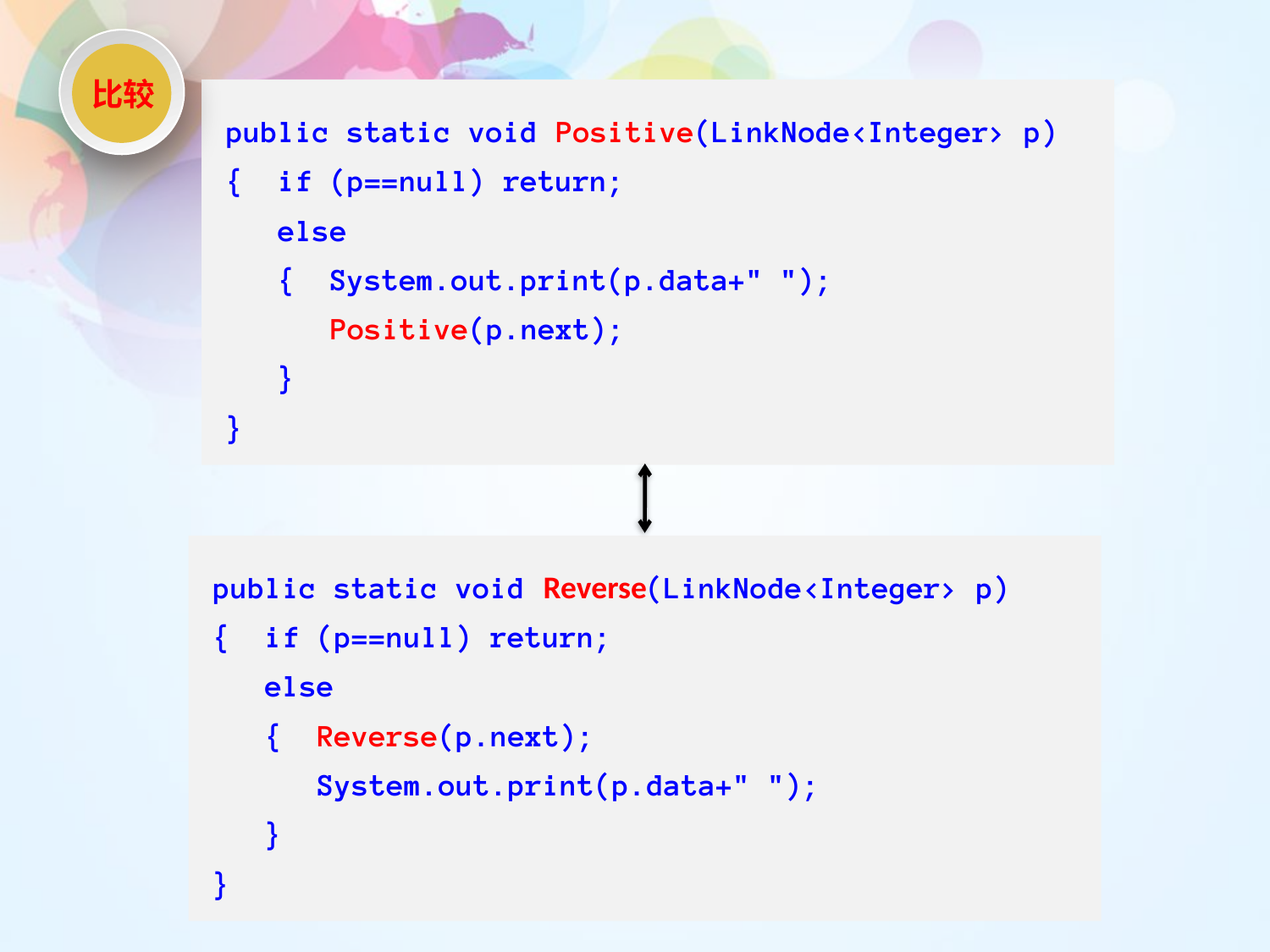

比较
public static void Positive(LinkNode<Integer> p)
{  if (p==null) return;
   else
   {  System.out.print(p.data+" ");
      Positive(p.next);
   }
}
public static void Reverse(LinkNode<Integer> p)
{  if (p==null) return;
   else
   {  Reverse(p.next);
      System.out.print(p.data+" ");
   }
}